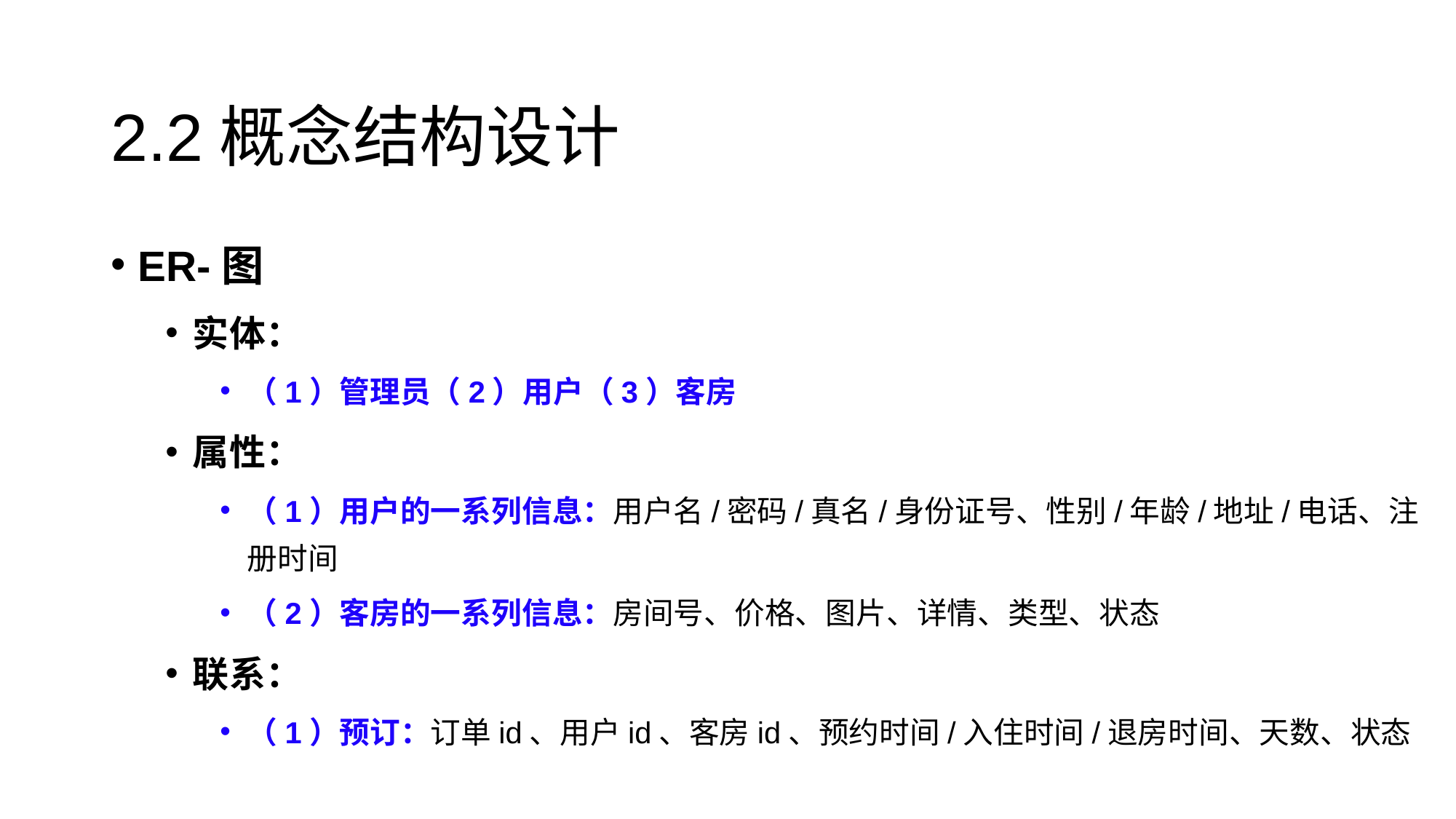

# 2.2概念结构设计
ER-图
实体：
（1）管理员（2）用户（3）客房
属性：
（1）用户的一系列信息：用户名/密码/真名/身份证号、性别/年龄/地址/电话、注册时间
（2）客房的一系列信息：房间号、价格、图片、详情、类型、状态
联系：
（1）预订：订单id、用户id、客房id、预约时间/入住时间/退房时间、天数、状态